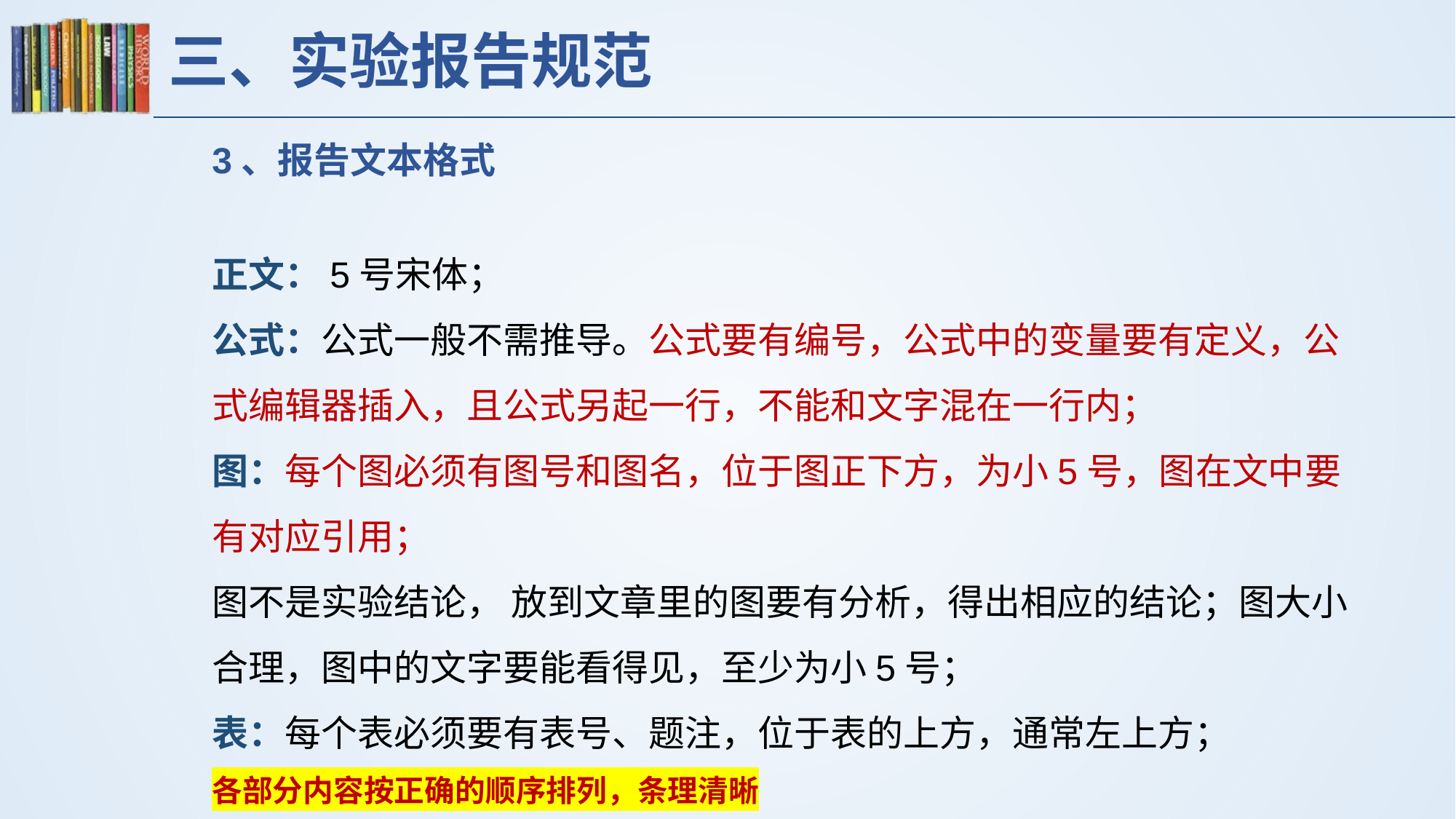

# 三、实验报告规范
3、报告文本格式
正文：5号宋体；
公式：公式一般不需推导。公式要有编号，公式中的变量要有定义，公式编辑器插入，且公式另起一行，不能和文字混在一行内；
图：每个图必须有图号和图名，位于图正下方，为小5号，图在文中要有对应引用；
图不是实验结论， 放到文章里的图要有分析，得出相应的结论；图大小合理，图中的文字要能看得见，至少为小5号；
表：每个表必须要有表号、题注，位于表的上方，通常左上方；
各部分内容按正确的顺序排列，条理清晰